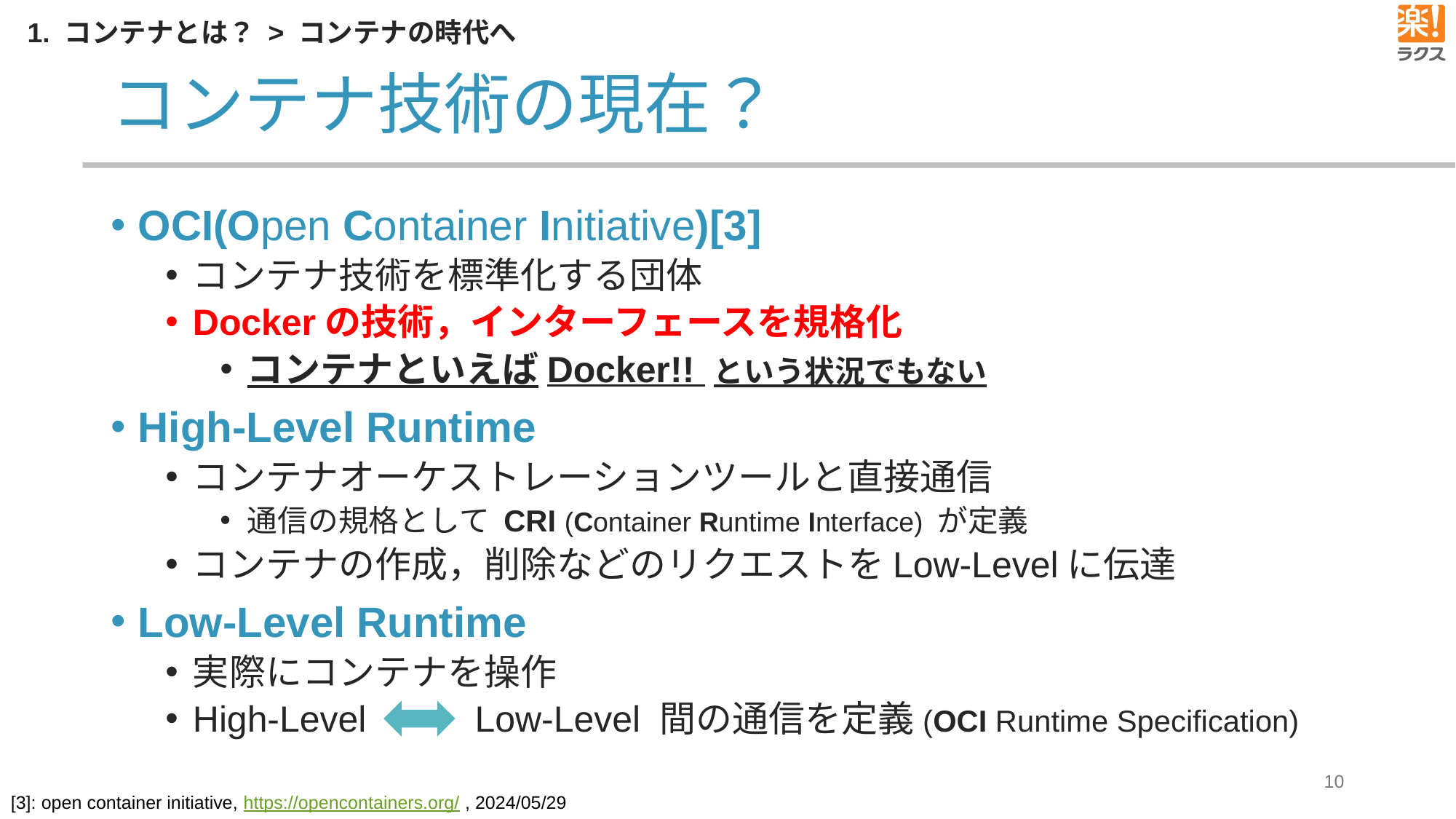

1. コンテナとは？ > コンテナの時代へ
# コンテナ技術の現在？
OCI(Open Container Initiative)[3]
コンテナ技術を標準化する団体
Dockerの技術，インターフェースを規格化
コンテナといえばDocker!! という状況でもない
High-Level Runtime
コンテナオーケストレーションツールと直接通信
通信の規格として CRI (Container Runtime Interface) が定義
コンテナの作成，削除などのリクエストをLow-Levelに伝達
Low-Level Runtime
実際にコンテナを操作
High-Level 　　 Low-Level 間の通信を定義(OCI Runtime Specification)

10
[3]: open container initiative, https://opencontainers.org/ , 2024/05/29